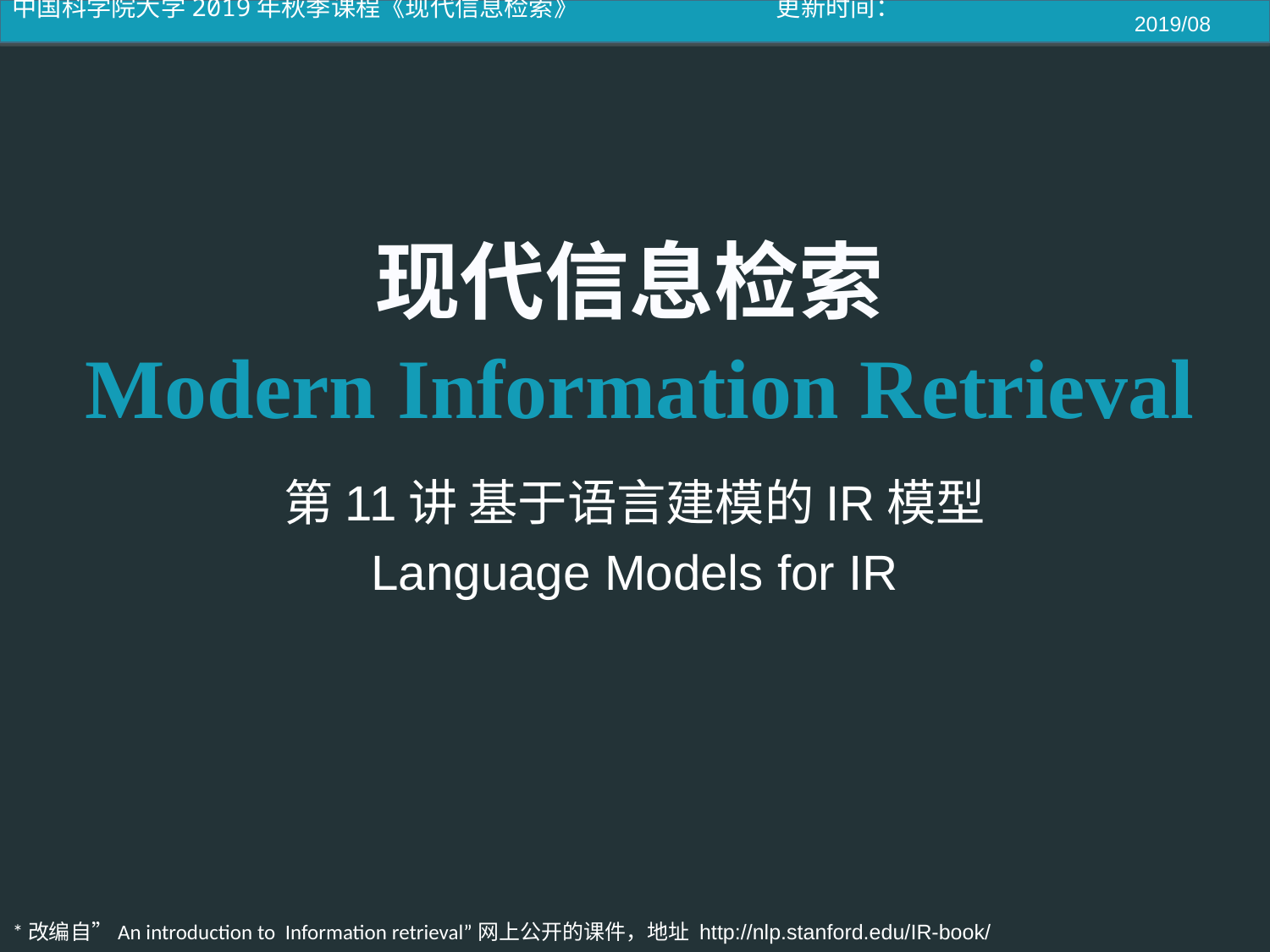

2019/08
第11讲 基于语言建模的IR模型
Language Models for IR